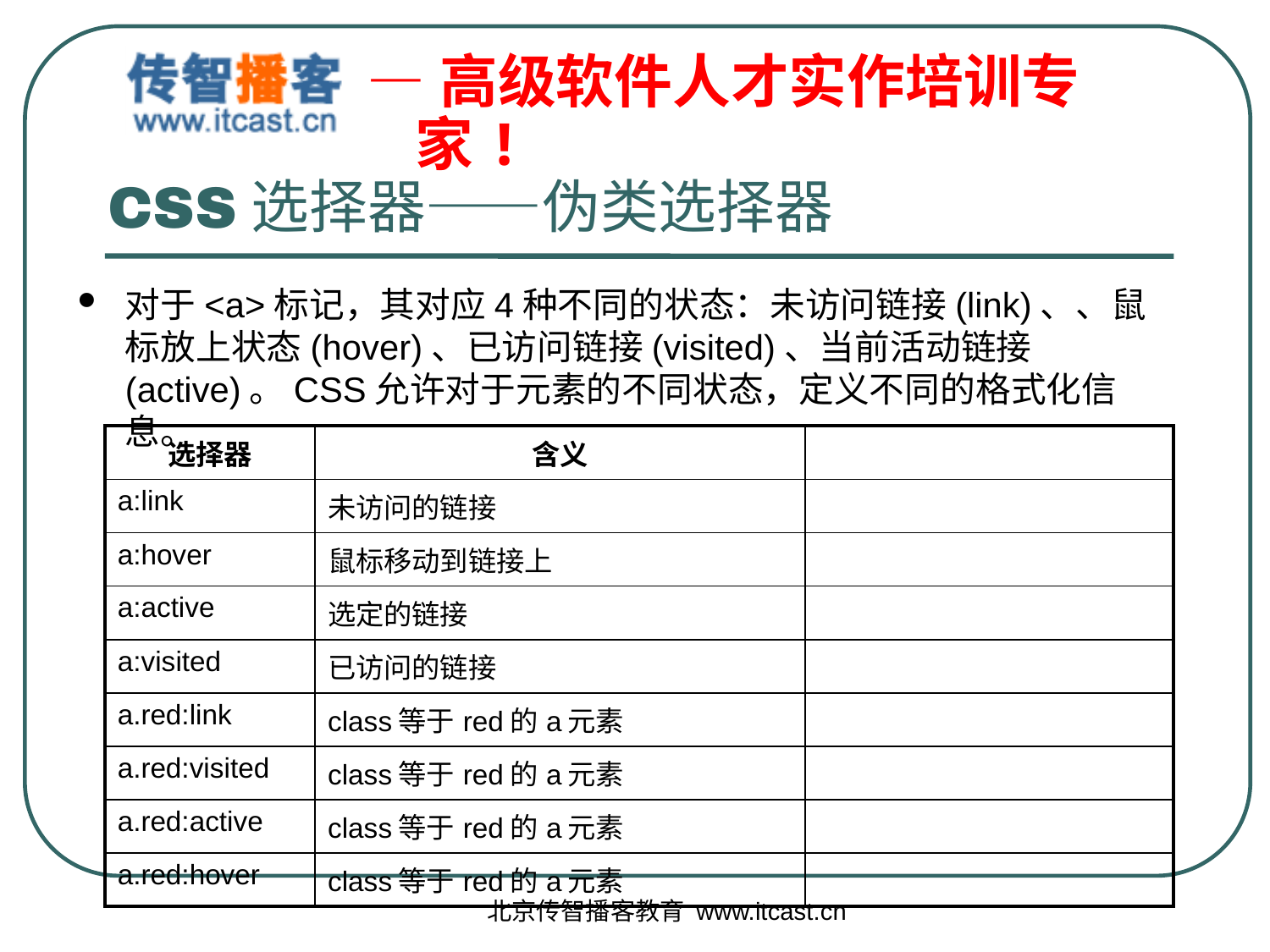

# CSS选择器——伪类选择器
对于<a>标记，其对应4种不同的状态：未访问链接(link)、、鼠标放上状态(hover)、已访问链接(visited)、当前活动链接(active)。CSS允许对于元素的不同状态，定义不同的格式化信息。
| 选择器 | 含义 |  |
| --- | --- | --- |
| a:link | 未访问的链接 |  |
| a:hover | 鼠标移动到链接上 |  |
| a:active | 选定的链接 |  |
| a:visited | 已访问的链接 |  |
| a.red:link | class等于red的a元素 |  |
| a.red:visited | class等于red的a元素 |  |
| a.red:active | class等于red的a元素 |  |
| a.red:hover | class等于red的a元素 |  |